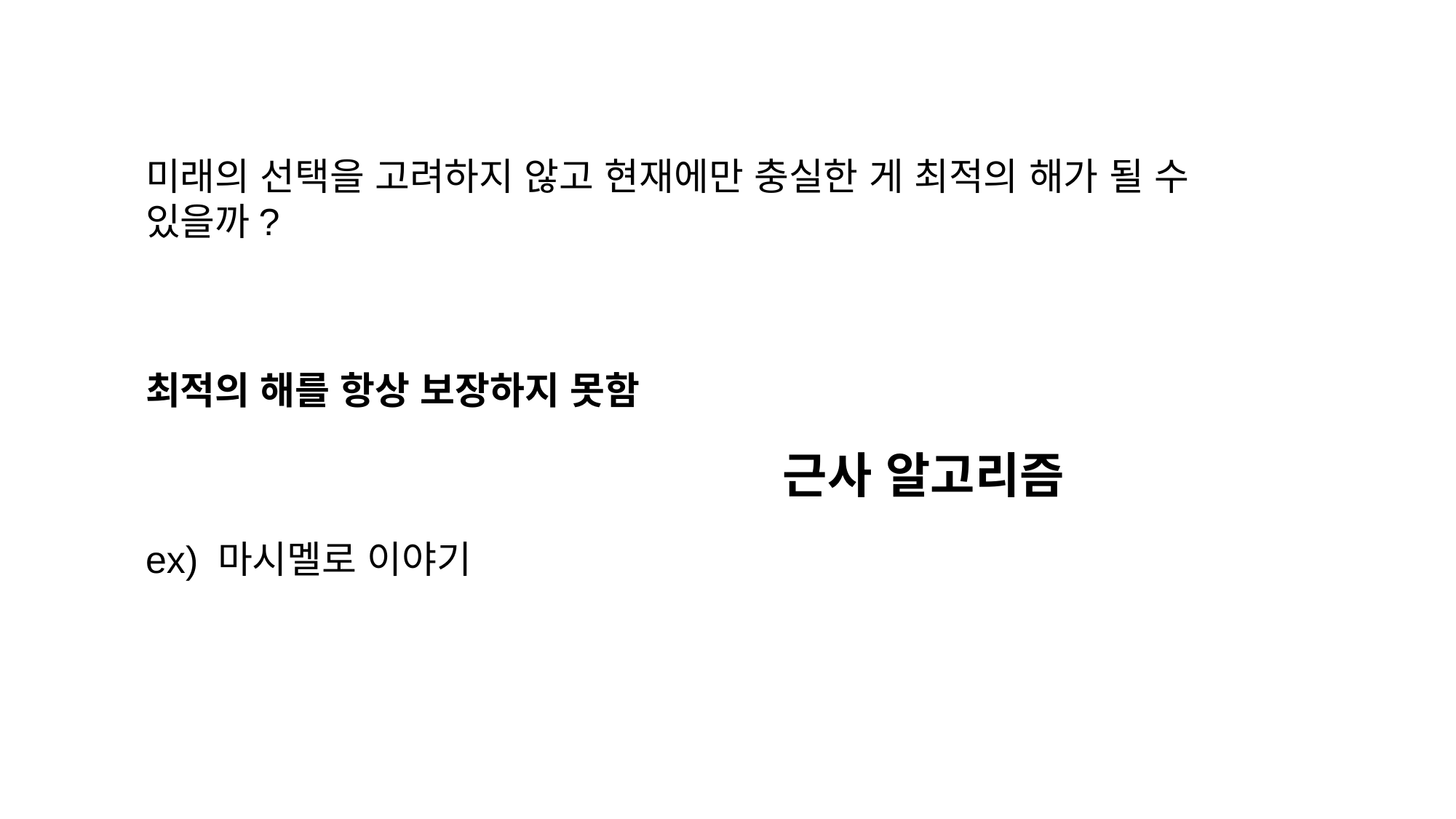

미래의 선택을 고려하지 않고 현재에만 충실한 게 최적의 해가 될 수 있을까?
최적의 해를 항상 보장하지 못함
근사 알고리즘
ex) 마시멜로 이야기